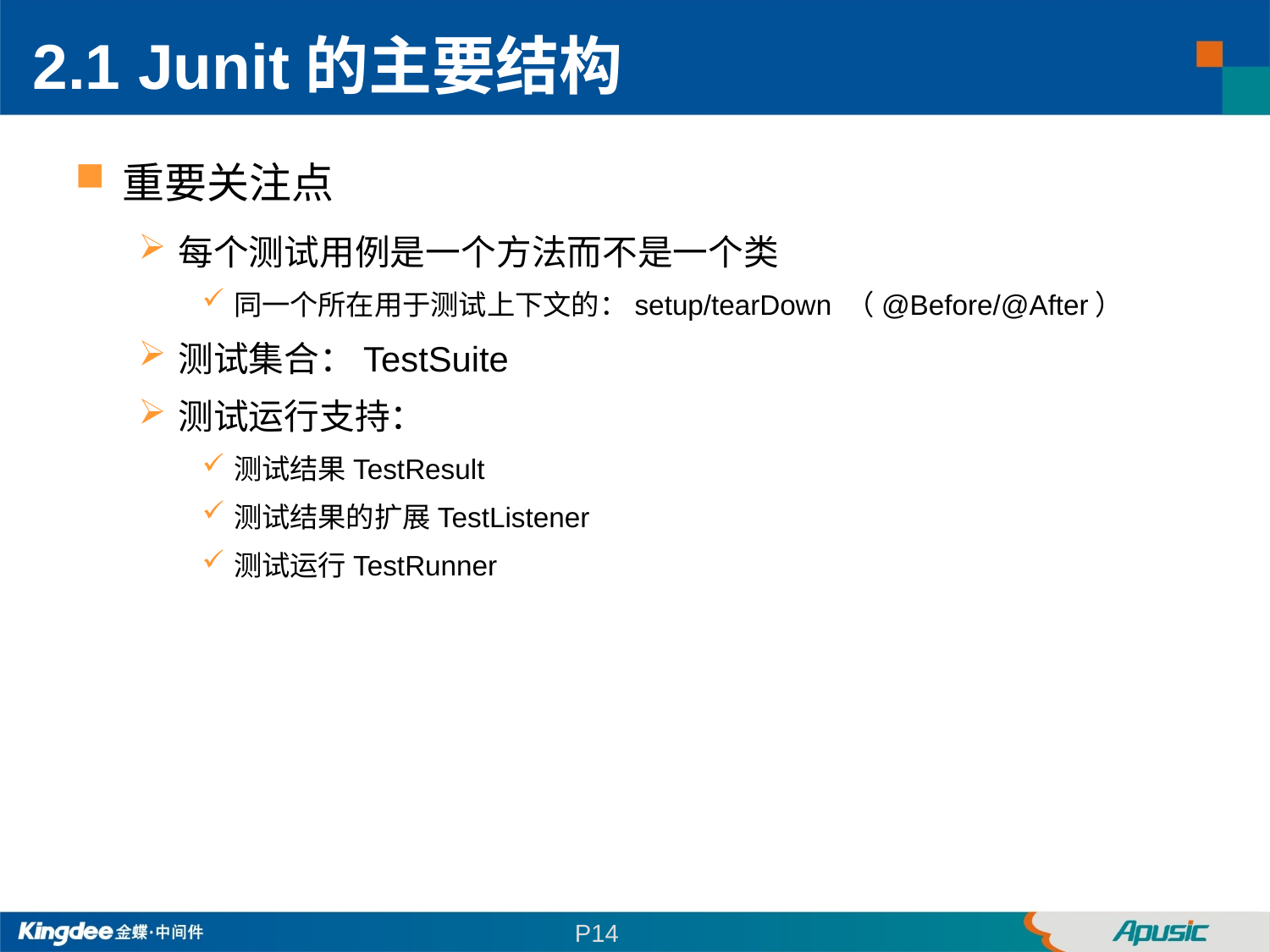

2.1 Junit的主要结构
重要关注点
每个测试用例是一个方法而不是一个类
同一个所在用于测试上下文的：setup/tearDown （@Before/@After）
测试集合：TestSuite
测试运行支持：
测试结果TestResult
测试结果的扩展TestListener
测试运行TestRunner